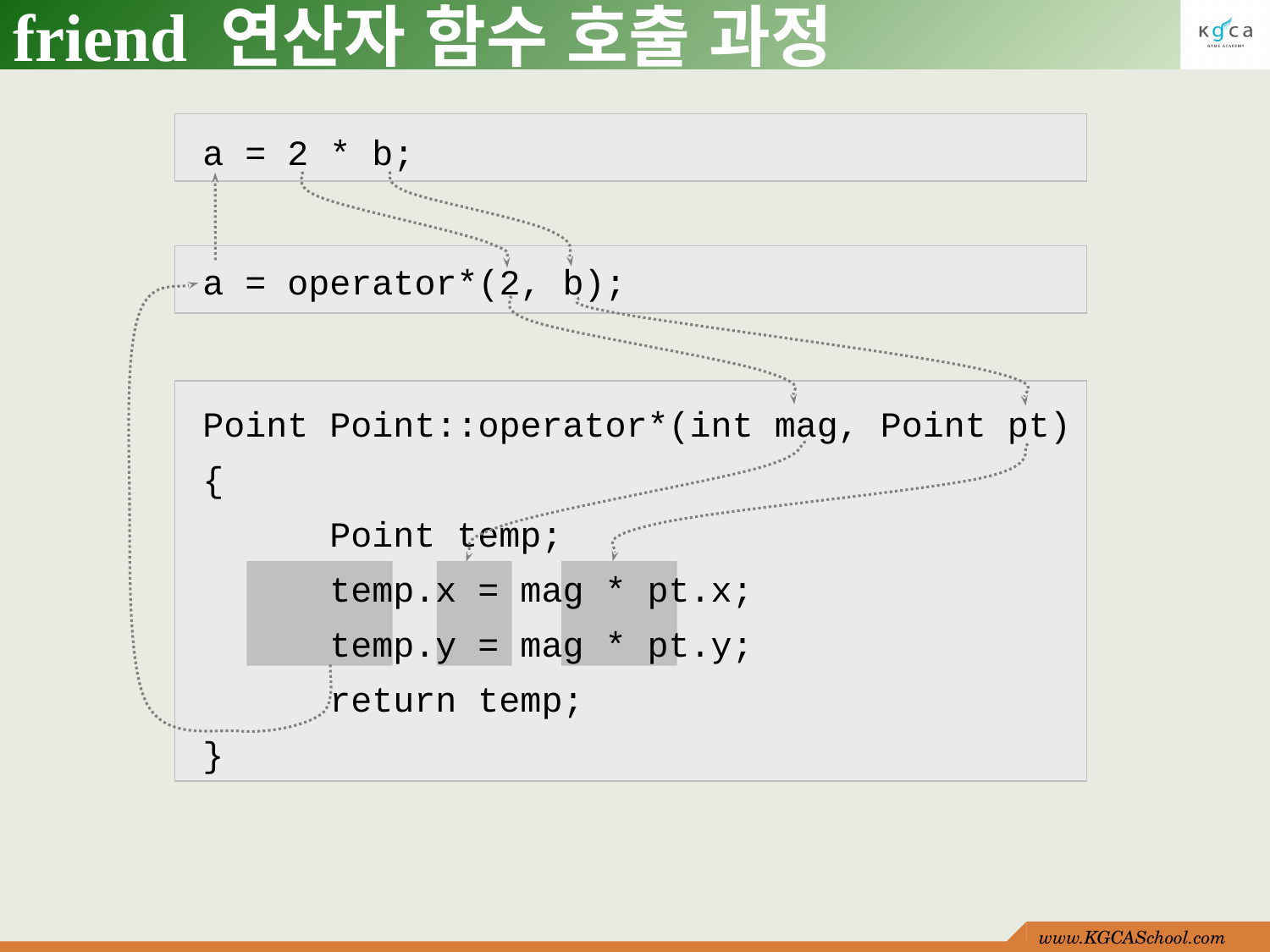

# friend 연산자 함수 호출 과정
a = 2 * b;

a = operator*(2, b);

Point Point::operator*(int mag, Point pt)
{
	Point temp;
	temp.x = mag * pt.x;
	temp.y = mag * pt.y;
	return temp;
}